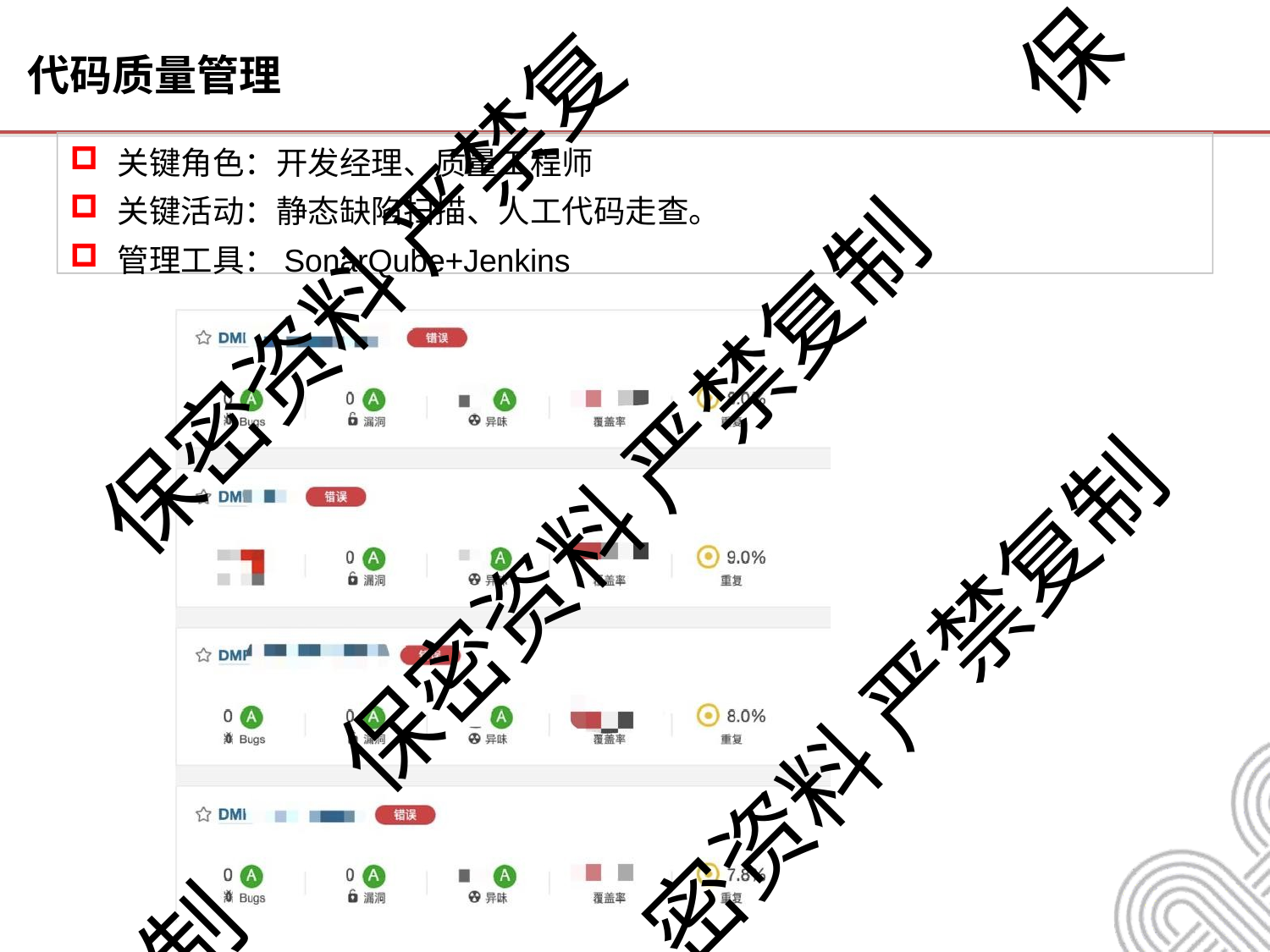

保
# 代码质量管理
关键角色：开发经理、质量工程师
关键活动：静态缺陷扫描、人工代码走查。
管理工具：SonarQube+Jenkins

保密资料 严禁复

保密资料 严禁复制
密资料 严禁复制

15
制